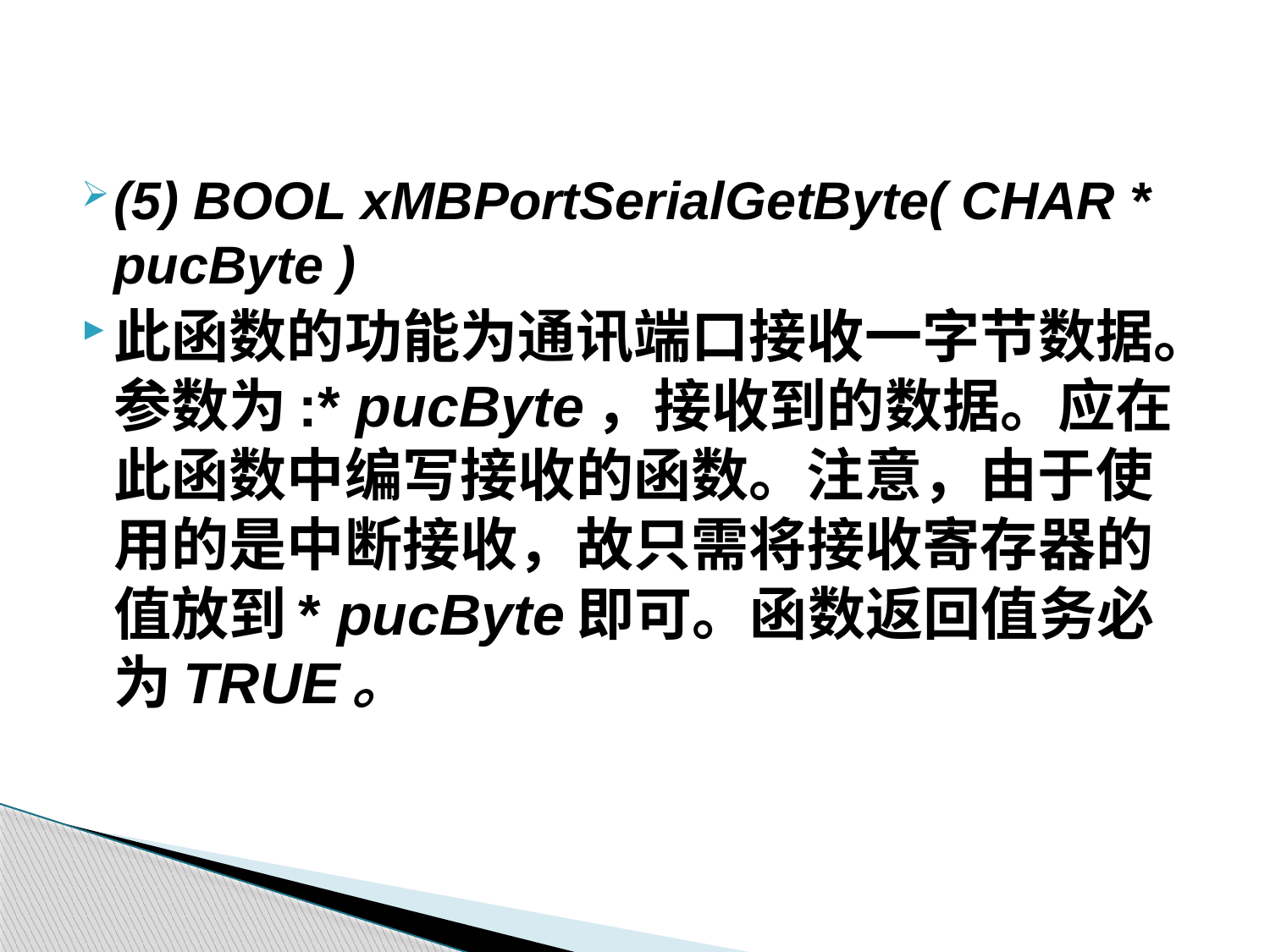

(5) BOOL xMBPortSerialGetByte( CHAR * pucByte )
此函数的功能为通讯端口接收一字节数据。参数为:* pucByte，接收到的数据。应在此函数中编写接收的函数。注意，由于使用的是中断接收，故只需将接收寄存器的值放到* pucByte即可。函数返回值务必为TRUE。